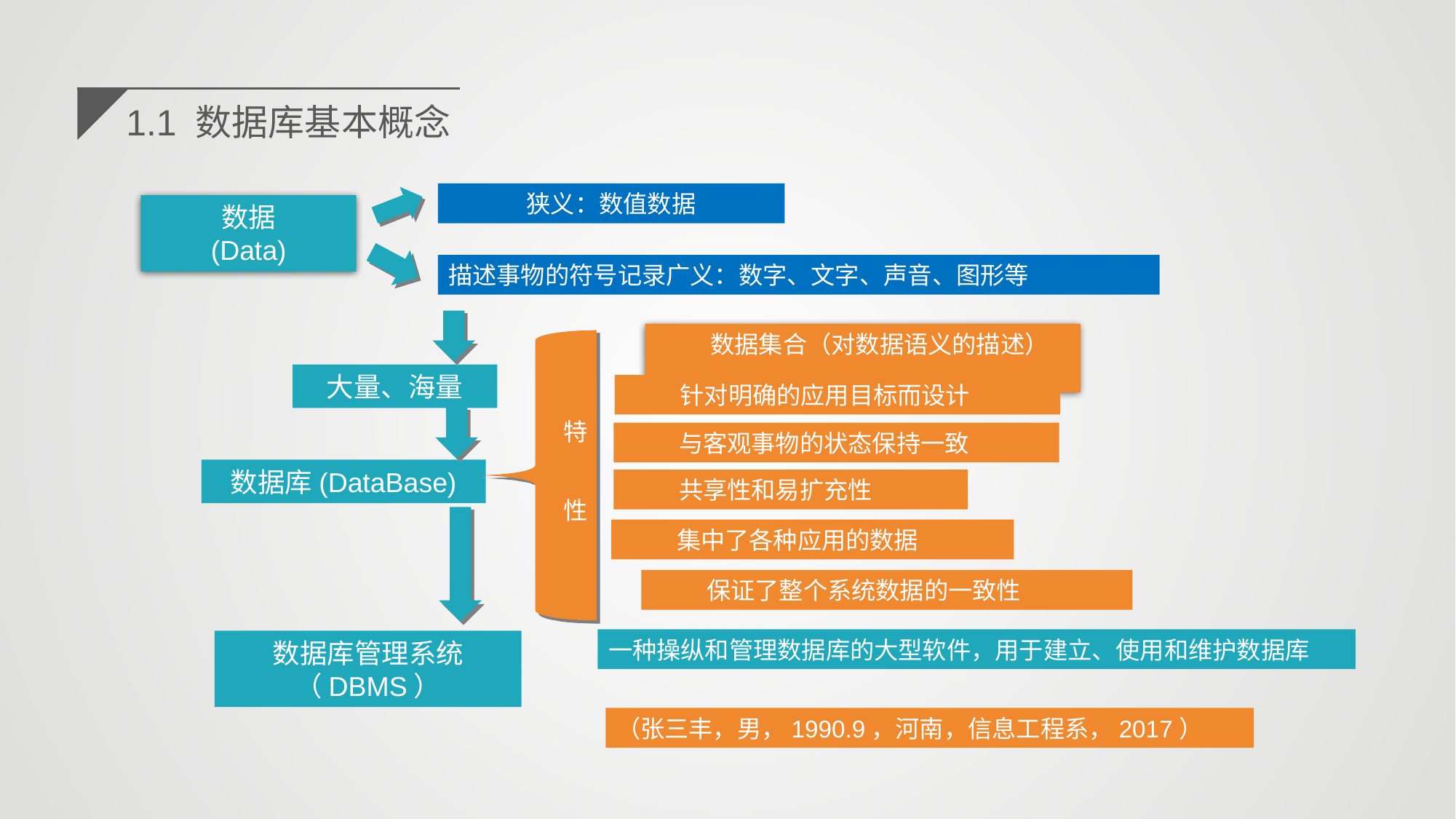

1.1 数据库基本概念

狭义：数值数据
数据
(Data)

描述事物的符号记录广义：数字、文字、声音、图形等

数据集合（对数据语义的描述）

特

性
大量、海量
针对明确的应用目标而设计

与客观事物的状态保持一致
数据库(DataBase)
共享性和易扩充性

集中了各种应用的数据
保证了整个系统数据的一致性
一种操纵和管理数据库的大型软件，用于建立、使用和维护数据库
数据库管理系统
（DBMS）
（张三丰，男，1990.9，河南，信息工程系，2017）